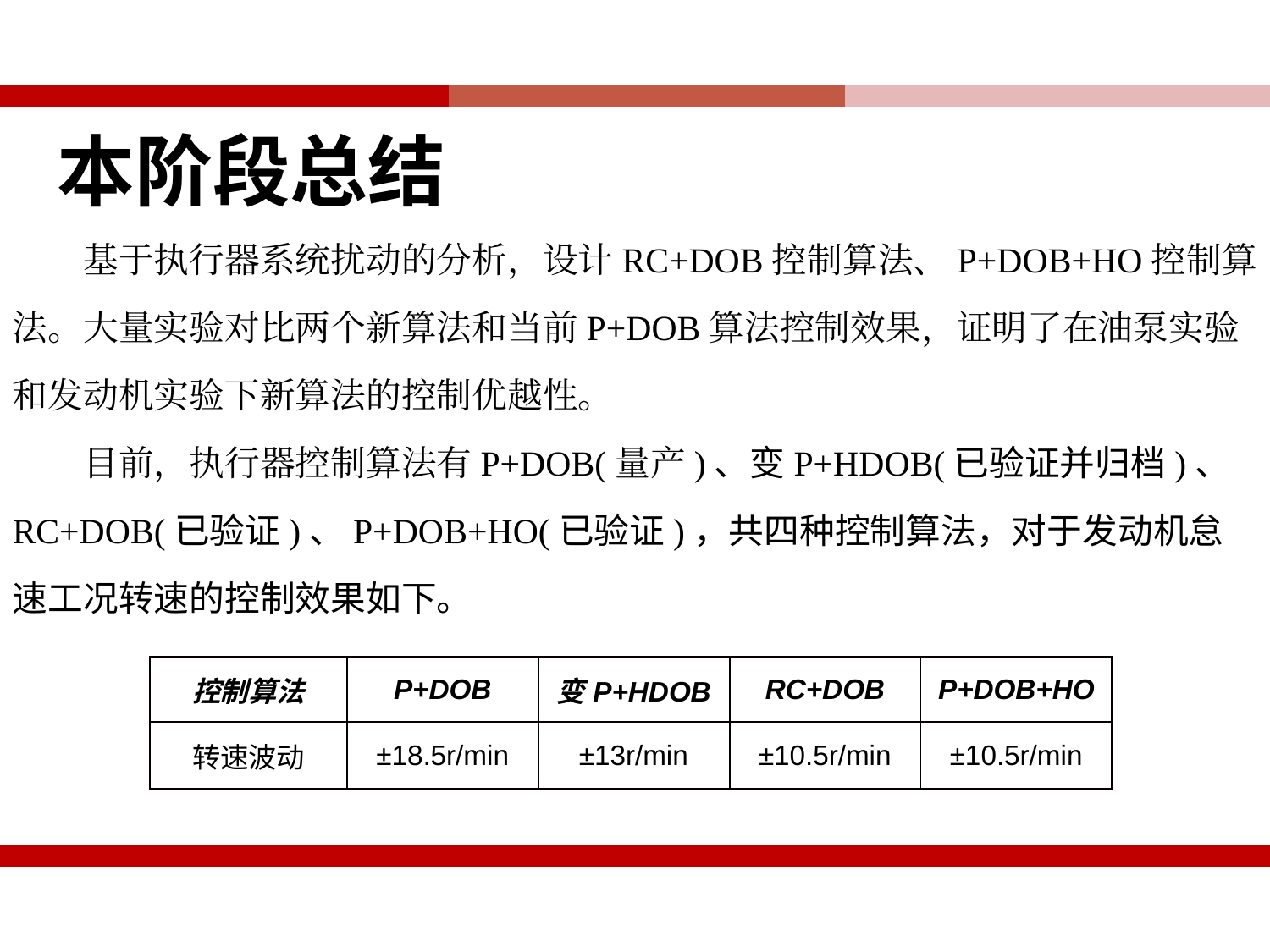

本阶段总结
       基于执行器系统扰动的分析，设计RC+DOB控制算法、P+DOB+HO控制算法。大量实验对比两个新算法和当前P+DOB算法控制效果，证明了在油泵实验和发动机实验下新算法的控制优越性。
       目前，执行器控制算法有P+DOB(量产)、变P+HDOB(已验证并归档)、RC+DOB(已验证)、P+DOB+HO(已验证)，共四种控制算法，对于发动机怠速工况转速的控制效果如下。
| 控制算法 | P+DOB | 变P+HDOB | RC+DOB | P+DOB+HO |
| --- | --- | --- | --- | --- |
| 转速波动 | ±18.5r/min | ±13r/min | ±10.5r/min | ±10.5r/min |